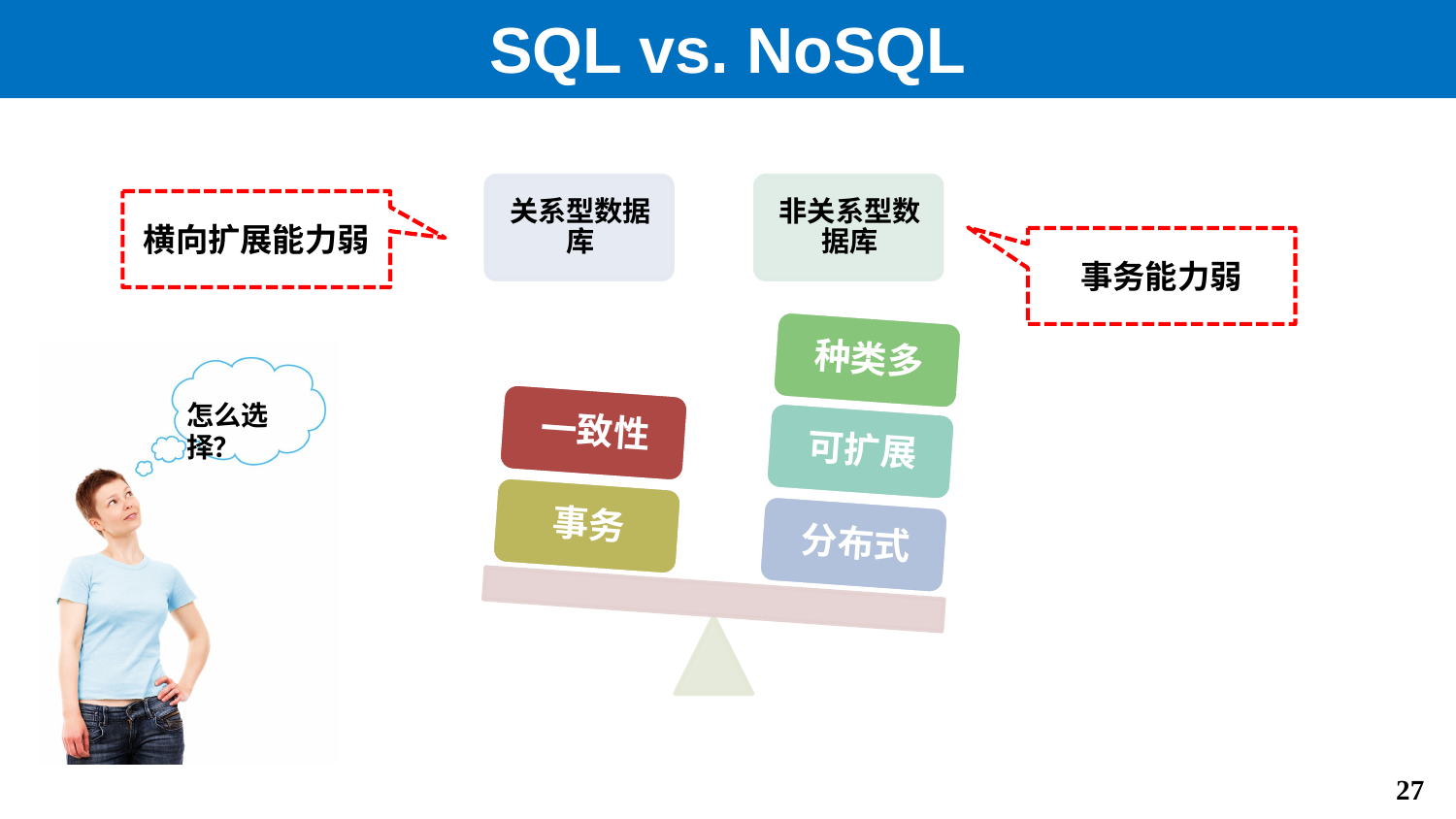

# SQL vs. NoSQL
关系型数据库
非关系型数据库
分布式
可扩展
种类多
事务
一致性
横向扩展能力弱
事务能力弱

怎么选择？